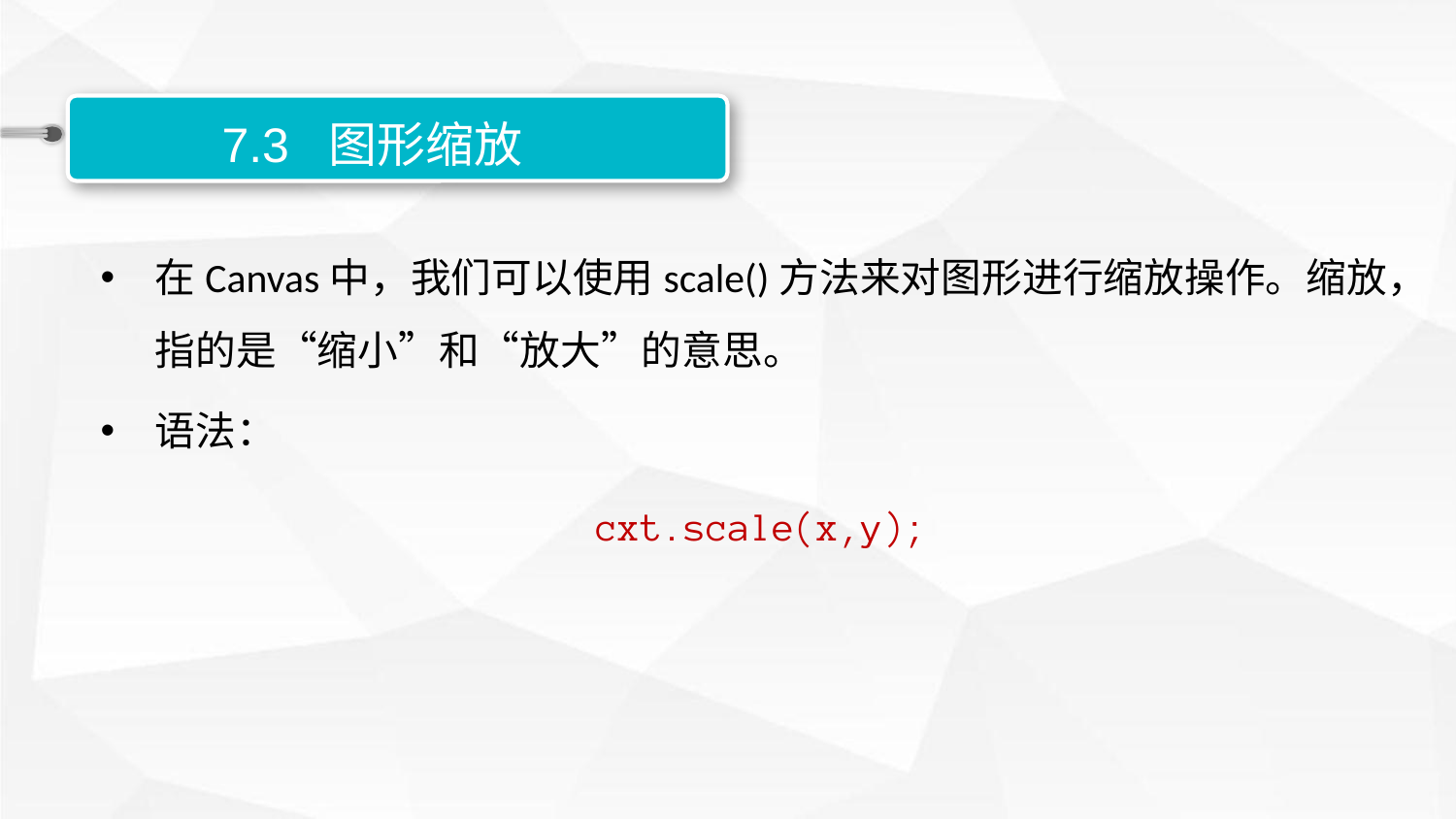

7.3  图形缩放

在Canvas中，我们可以使用scale()方法来对图形进行缩放操作。缩放，指的是“缩小”和“放大”的意思。
语法：
cxt.scale(x,y);